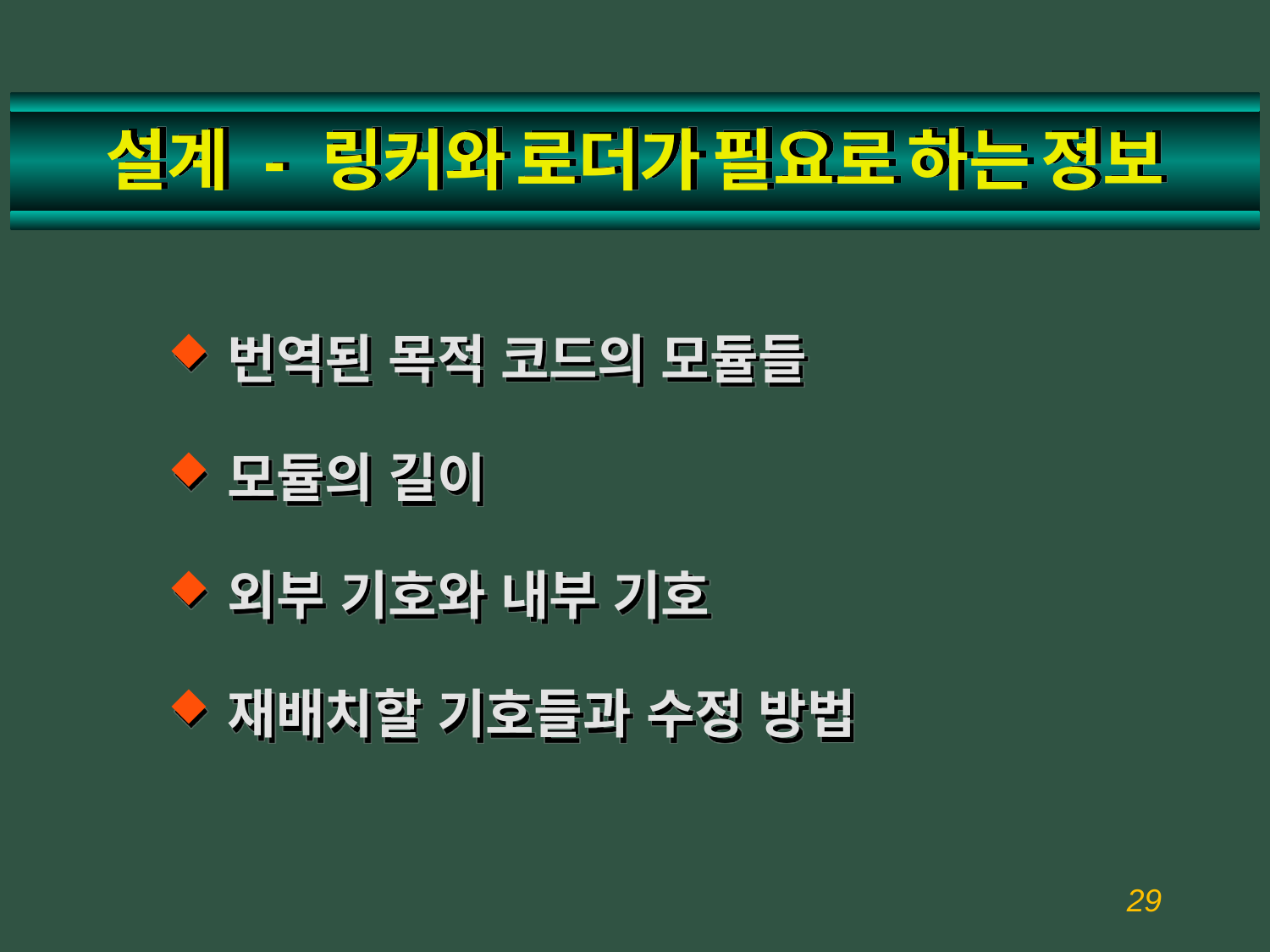

# 설계 - 링커와 로더가 필요로 하는 정보
번역된 목적 코드의 모듈들
모듈의 길이
외부 기호와 내부 기호
재배치할 기호들과 수정 방법
29